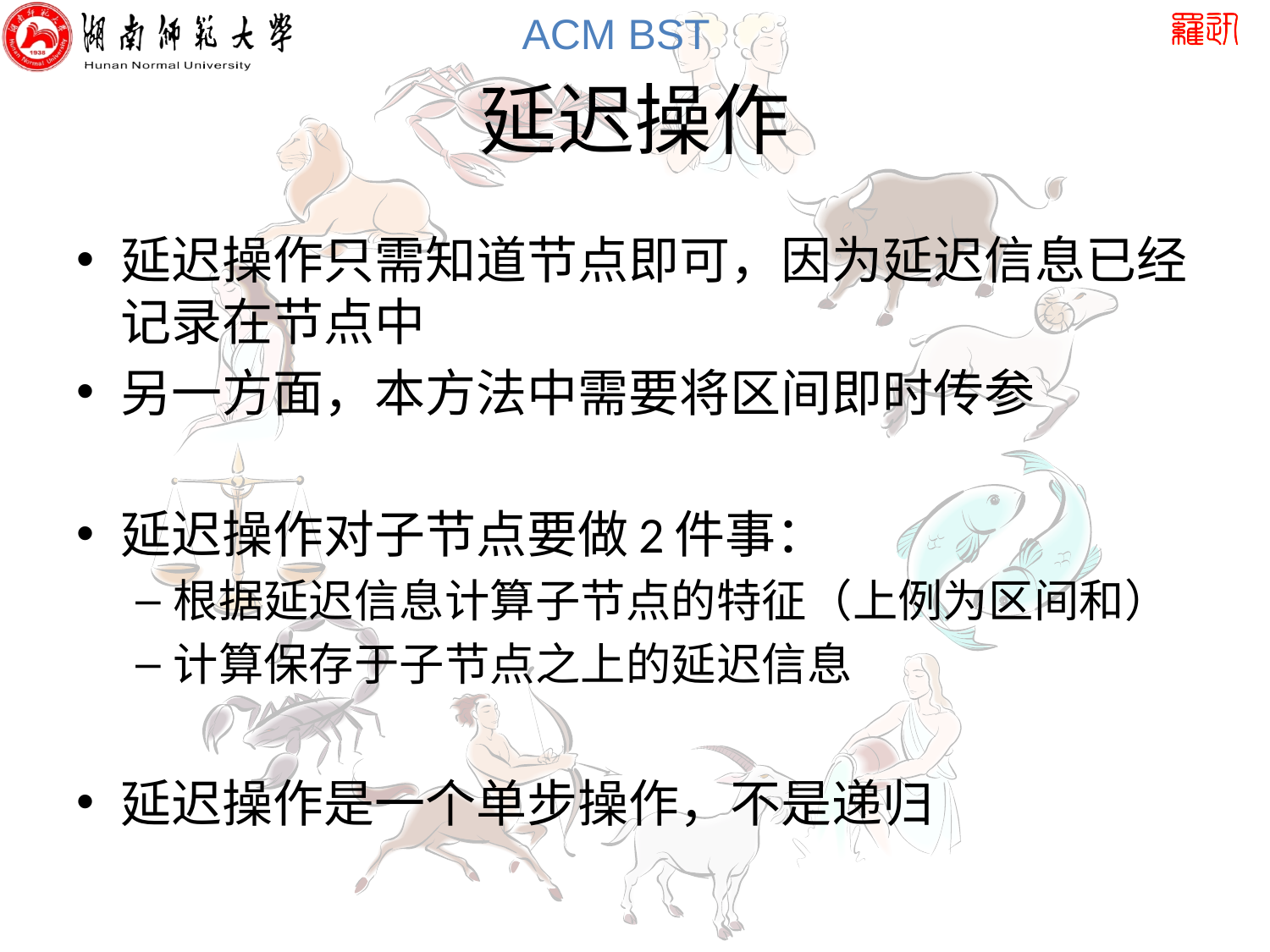

# 延迟操作
延迟操作只需知道节点即可，因为延迟信息已经记录在节点中
另一方面，本方法中需要将区间即时传参

延迟操作对子节点要做2件事：
根据延迟信息计算子节点的特征（上例为区间和）
计算保存于子节点之上的延迟信息

延迟操作是一个单步操作，不是递归